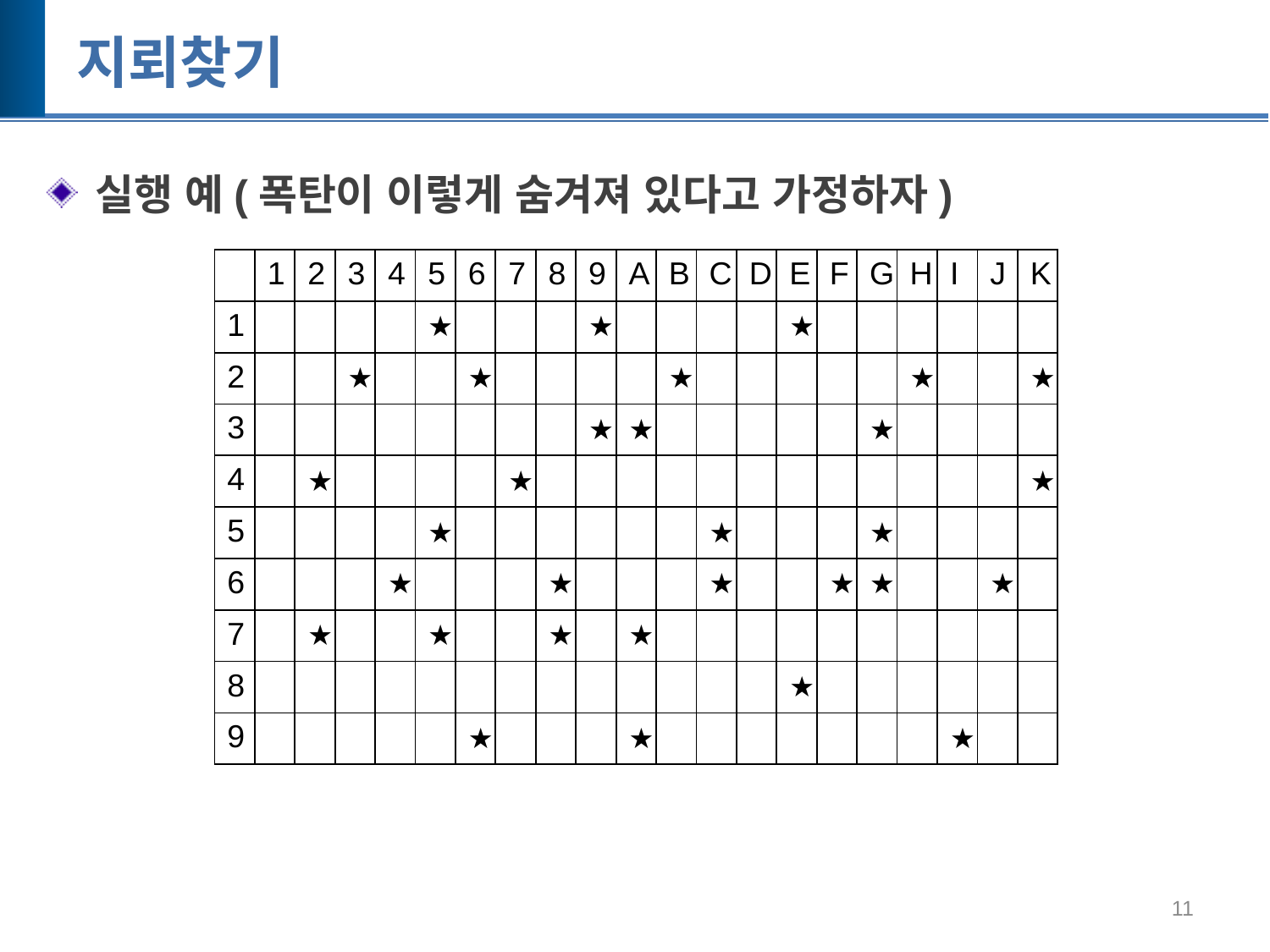

# 지뢰찾기
실행 예(폭탄이 이렇게 숨겨져 있다고 가정하자)
|  | 1 | 2 | 3 | 4 | 5 | 6 | 7 | 8 | 9 | A | B | C | D | E | F | G | H | I | J | K |
| --- | --- | --- | --- | --- | --- | --- | --- | --- | --- | --- | --- | --- | --- | --- | --- | --- | --- | --- | --- | --- |
| 1 |  |  |  |  | ★ |  |  |  | ★ |  |  |  |  | ★ |  |  |  |  |  |  |
| 2 |  |  | ★ |  |  | ★ |  |  |  |  | ★ |  |  |  |  |  | ★ |  |  | ★ |
| 3 |  |  |  |  |  |  |  |  | ★ | ★ |  |  |  |  |  | ★ |  |  |  |  |
| 4 |  | ★ |  |  |  |  | ★ |  |  |  |  |  |  |  |  |  |  |  |  | ★ |
| 5 |  |  |  |  | ★ |  |  |  |  |  |  | ★ |  |  |  | ★ |  |  |  |  |
| 6 |  |  |  | ★ |  |  |  | ★ |  |  |  | ★ |  |  | ★ | ★ |  |  | ★ |  |
| 7 |  | ★ |  |  | ★ |  |  | ★ |  | ★ |  |  |  |  |  |  |  |  |  |  |
| 8 |  |  |  |  |  |  |  |  |  |  |  |  |  | ★ |  |  |  |  |  |  |
| 9 |  |  |  |  |  | ★ |  |  |  | ★ |  |  |  |  |  |  |  | ★ |  |  |
11